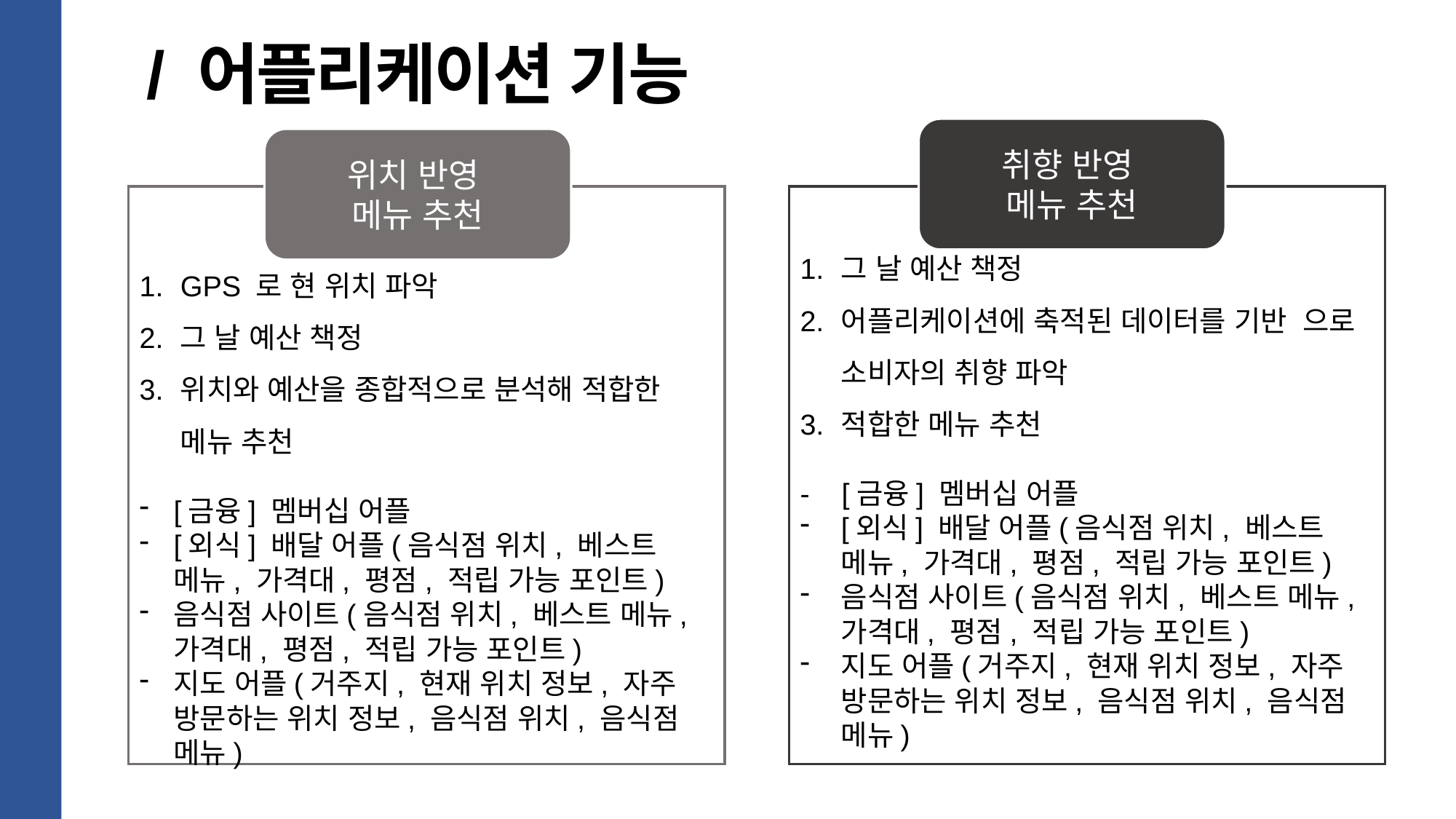

/ 어플리케이션 기능
취향 반영
메뉴 추천
위치 반영
메뉴 추천

GPS 로 현 위치 파악
그 날 예산 책정
위치와 예산을 종합적으로 분석해 적합한 메뉴 추천

[금융] 멤버십 어플
[외식] 배달 어플(음식점 위치, 베스트 메뉴, 가격대, 평점, 적립 가능 포인트)
음식점 사이트(음식점 위치, 베스트 메뉴, 가격대, 평점, 적립 가능 포인트)
지도 어플(거주지, 현재 위치 정보, 자주 방문하는 위치 정보, 음식점 위치, 음식점 메뉴)

그 날 예산 책정
어플리케이션에 축적된 데이터를 기반  으로 소비자의 취향 파악
적합한 메뉴 추천

-    [금융] 멤버십 어플
[외식] 배달 어플(음식점 위치, 베스트 메뉴, 가격대, 평점, 적립 가능 포인트)
음식점 사이트(음식점 위치, 베스트 메뉴, 가격대, 평점, 적립 가능 포인트)
지도 어플(거주지, 현재 위치 정보, 자주 방문하는 위치 정보, 음식점 위치, 음식점 메뉴)